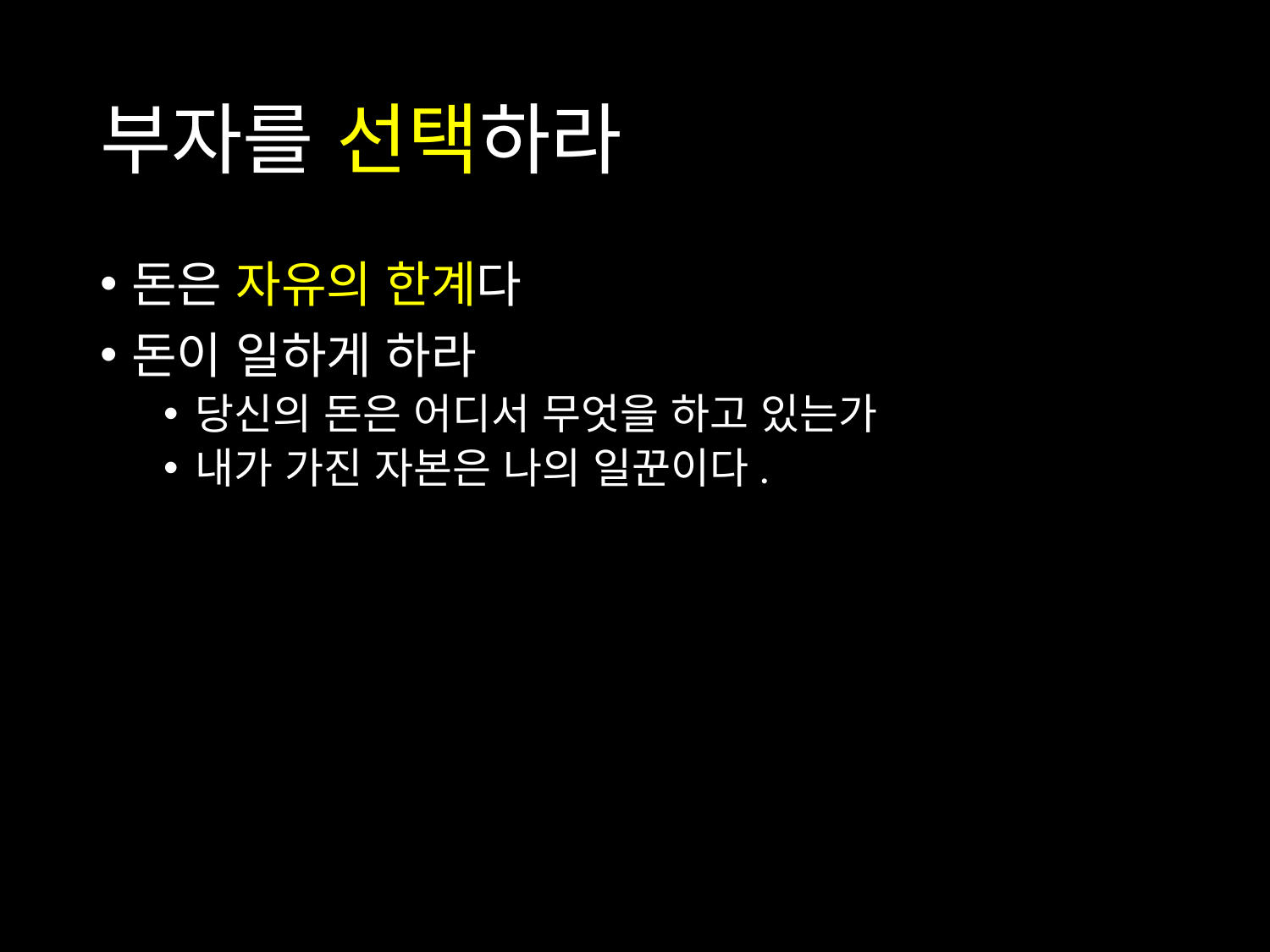

# 부자를 선택하라
돈은 자유의 한계다
돈이 일하게 하라
당신의 돈은 어디서 무엇을 하고 있는가
내가 가진 자본은 나의 일꾼이다.